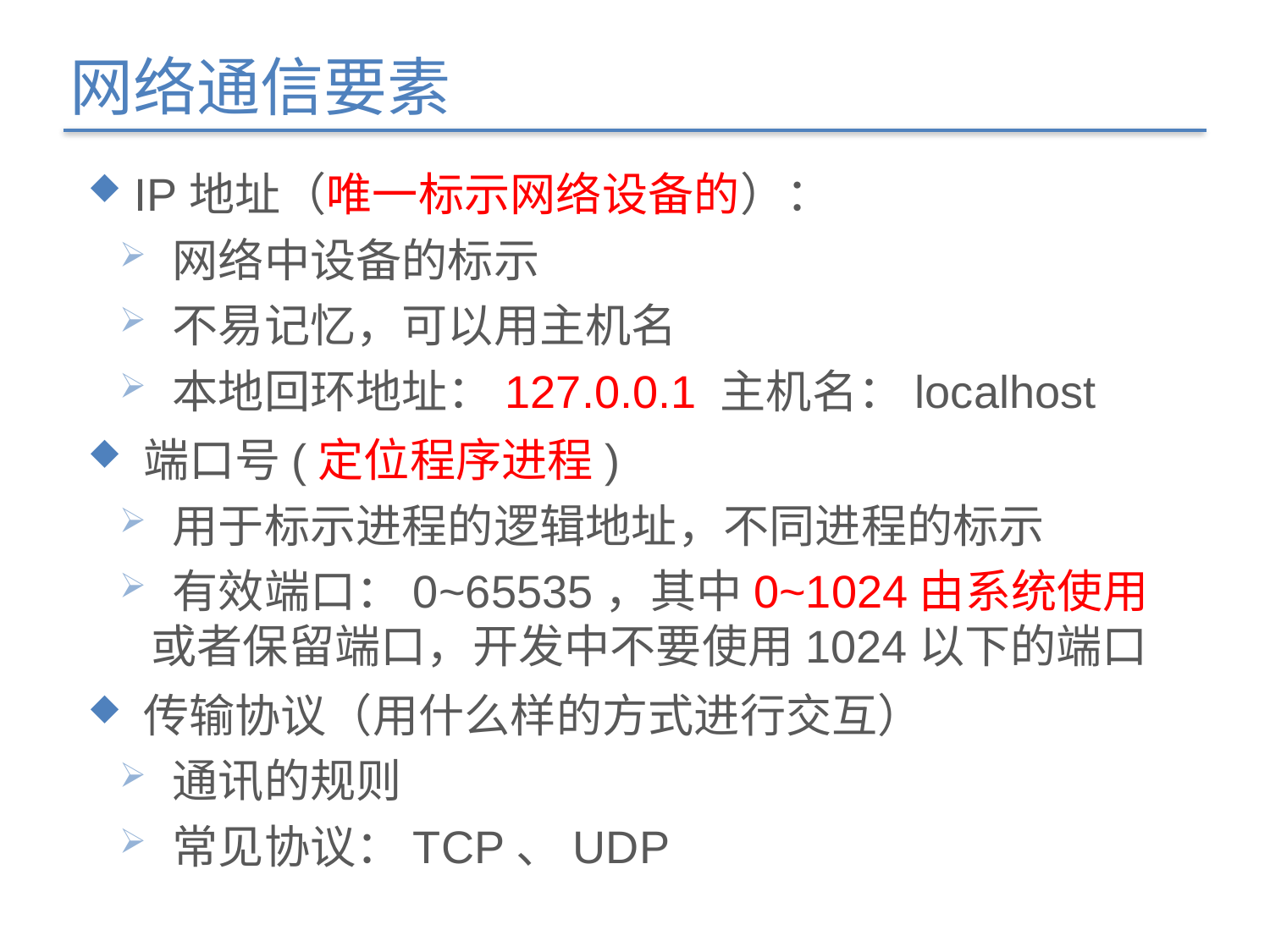

网络通信要素
 IP地址（唯一标示网络设备的）：
 网络中设备的标示
 不易记忆，可以用主机名
 本地回环地址：127.0.0.1 主机名：localhost
 端口号(定位程序进程)
 用于标示进程的逻辑地址，不同进程的标示
 有效端口：0~65535，其中0~1024由系统使用或者保留端口，开发中不要使用1024以下的端口
 传输协议（用什么样的方式进行交互）
 通讯的规则
 常见协议：TCP、UDP